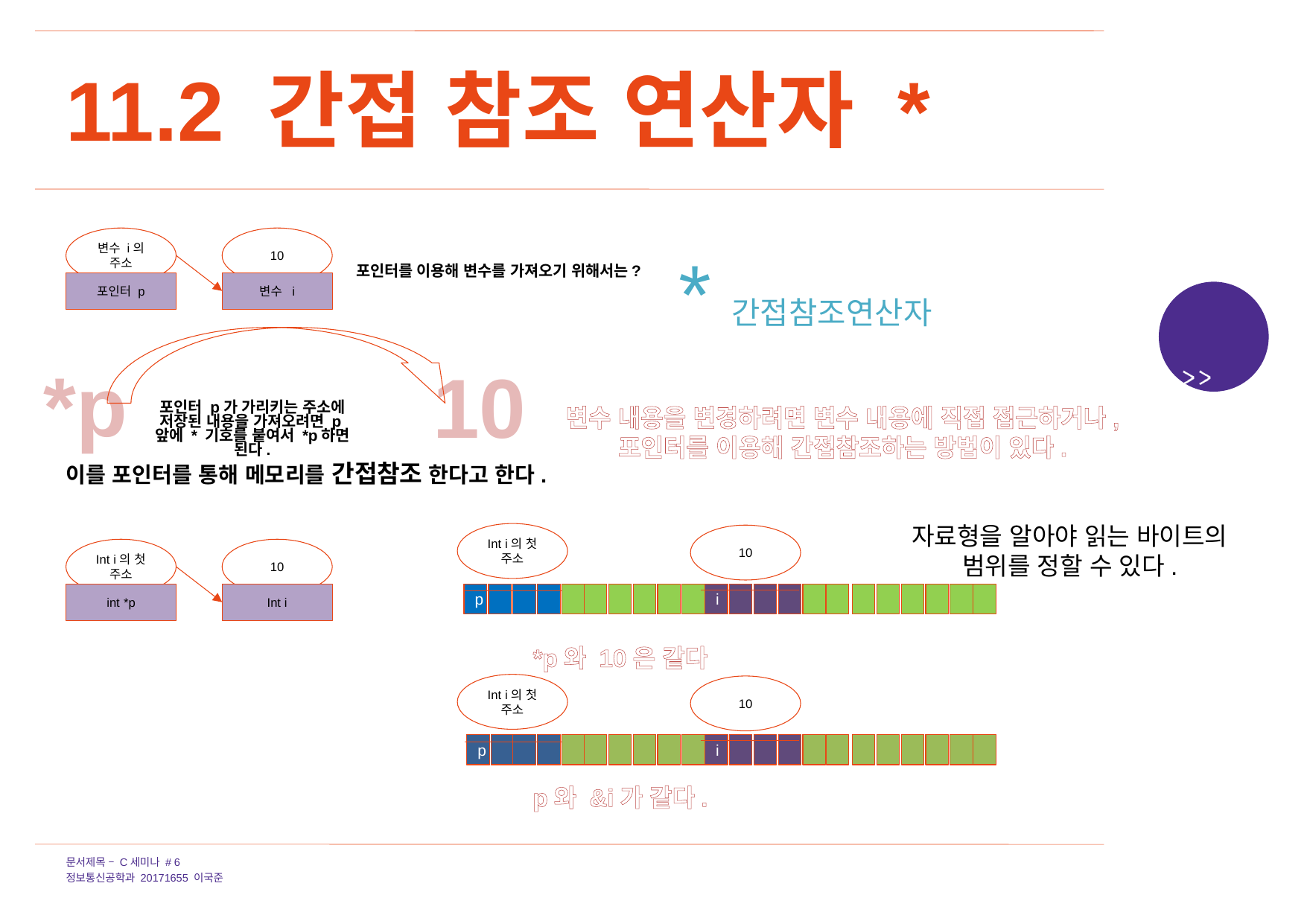

11.2 간접 참조 연산자 *

변수 i의 주소
10
*간접참조연산자
포인터를 이용해 변수를 가져오기 위해서는?
포인터 p
변수  i
*p
10
변수 내용을 변경하려면 변수 내용에 직접 접근하거나,
포인터를 이용해 간접참조하는 방법이 있다.
포인터 p가 가리키는 주소에 저장된 내용을 가져오려면 p앞에 * 기호를 붙여서 *p하면 된다.
이를 포인터를 통해 메모리를 간접참조 한다고 한다.
자료형을 알아야 읽는 바이트의
범위를 정할 수 있다.
Int i의 첫 주소
10
Int i의 첫 주소
10

int *p
Int i
p

i

*p와 10은 같다
Int i의 첫 주소
10

p

i

p와 &i가 같다.
문서제목 – C세미나 # 6
정보통신공학과 20171655 이국준